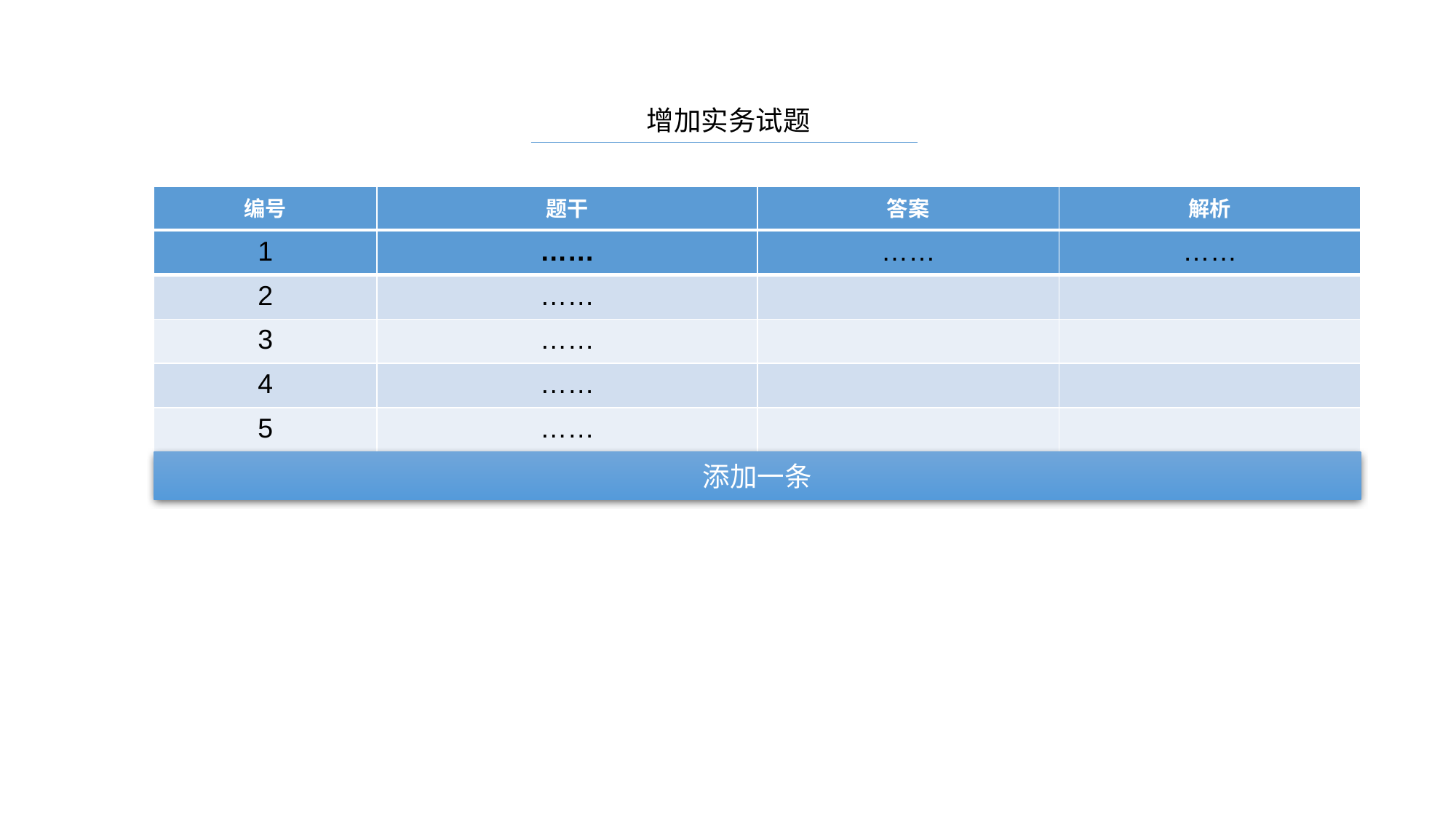

增加实务试题
| 编号 | 题干 | 答案 | 解析 |
| --- | --- | --- | --- |
| 1 | …… | …… | …… |
| --- | --- | --- | --- |
| 2 | …… |  |  |
| 3 | …… |  |  |
| 4 | …… |  |  |
| 5 | …… |  |  |
添加一条